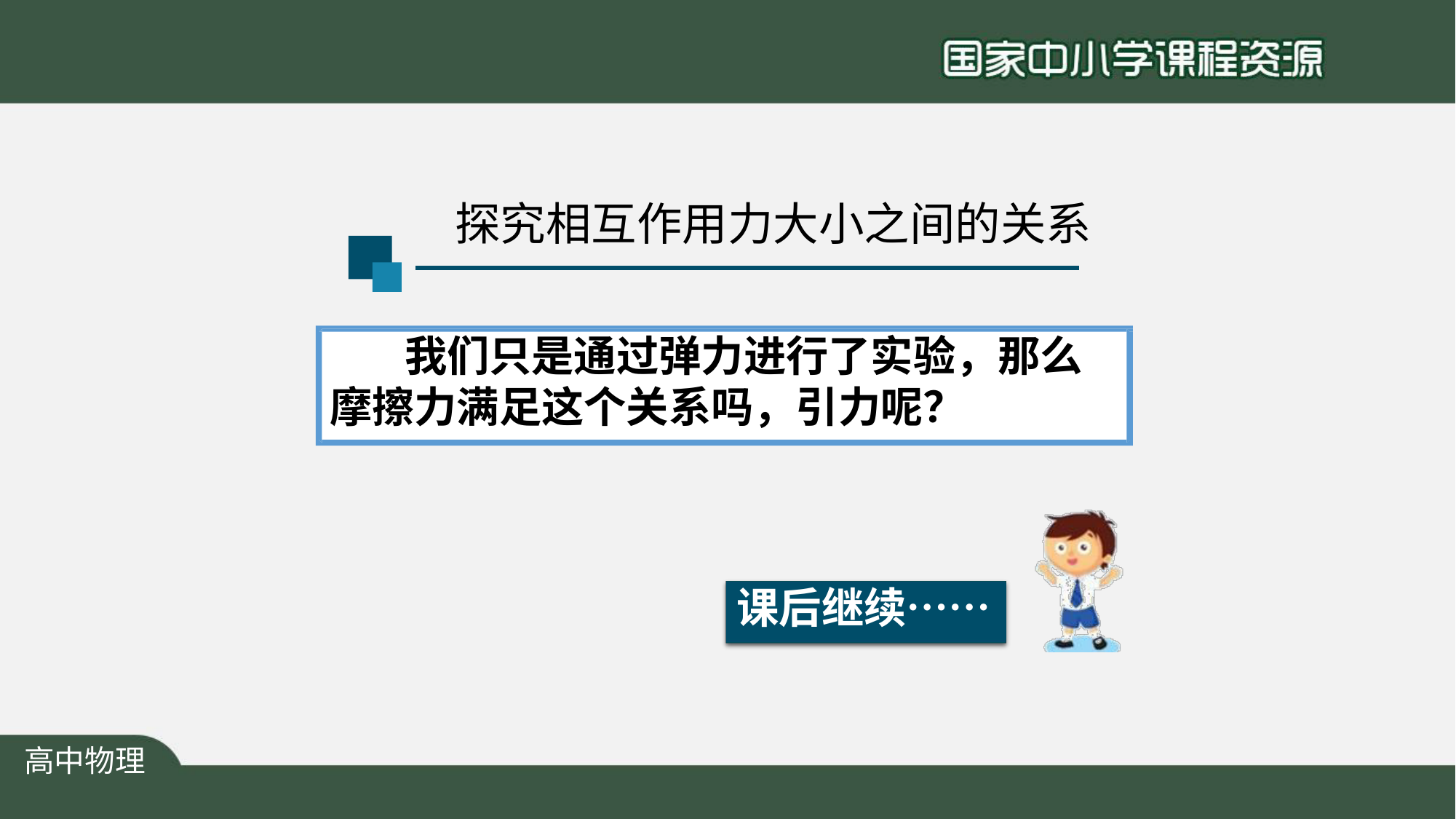

# 探究相互作用力大小之间的关系

我们只是通过弹力进行了实验，那么 摩擦力满足这个关系吗，引力呢？

课后继续……
高中物理